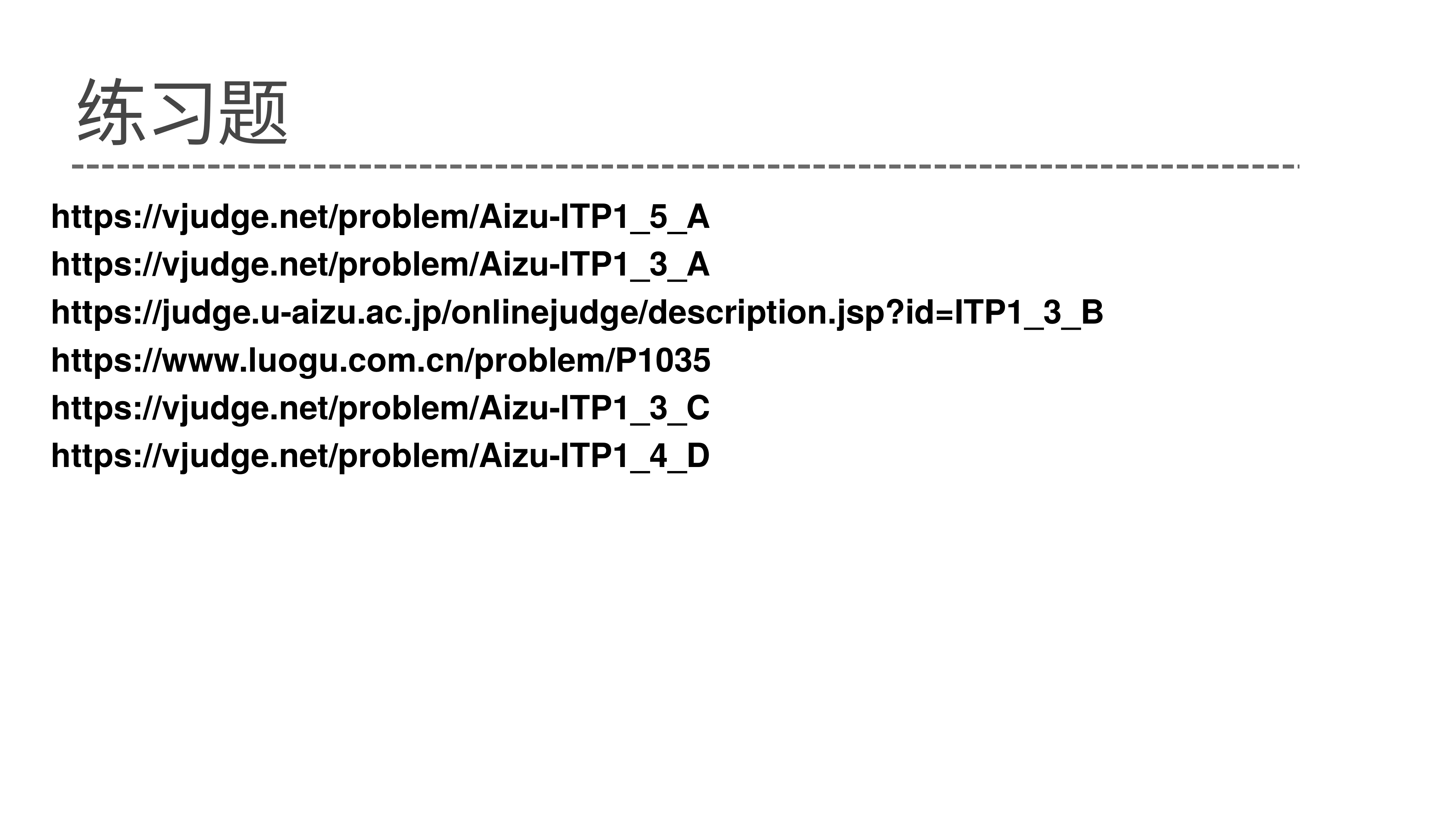

# 练习题
https://vjudge.net/problem/Aizu-ITP1_5_A
https://vjudge.net/problem/Aizu-ITP1_3_A
https://judge.u-aizu.ac.jp/onlinejudge/description.jsp?id=ITP1_3_B
https://www.luogu.com.cn/problem/P1035
https://vjudge.net/problem/Aizu-ITP1_3_C
https://vjudge.net/problem/Aizu-ITP1_4_D